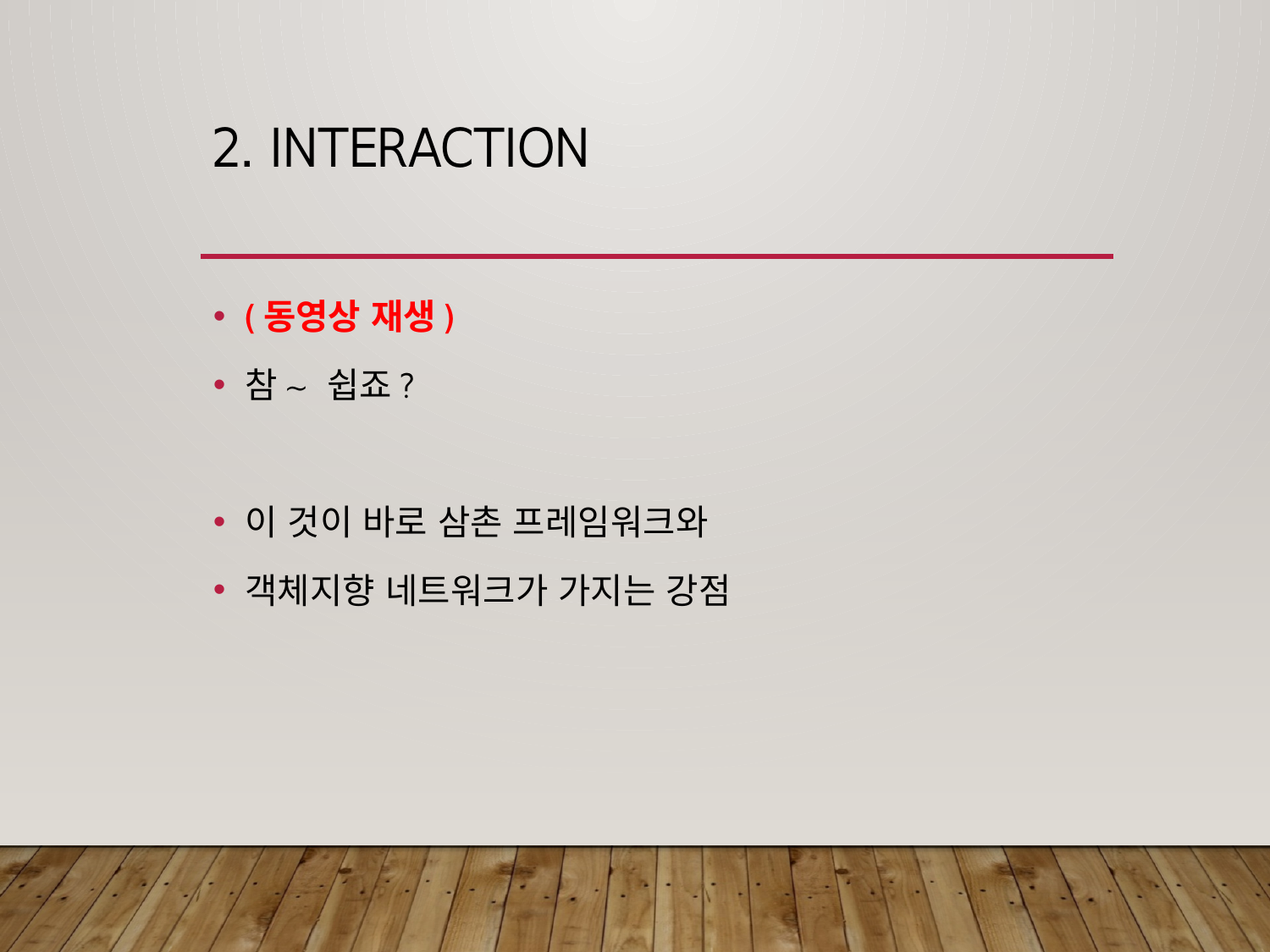

# 2. Interaction
(동영상 재생)
참~ 쉽죠?

이 것이 바로 삼촌 프레임워크와
객체지향 네트워크가 가지는 강점